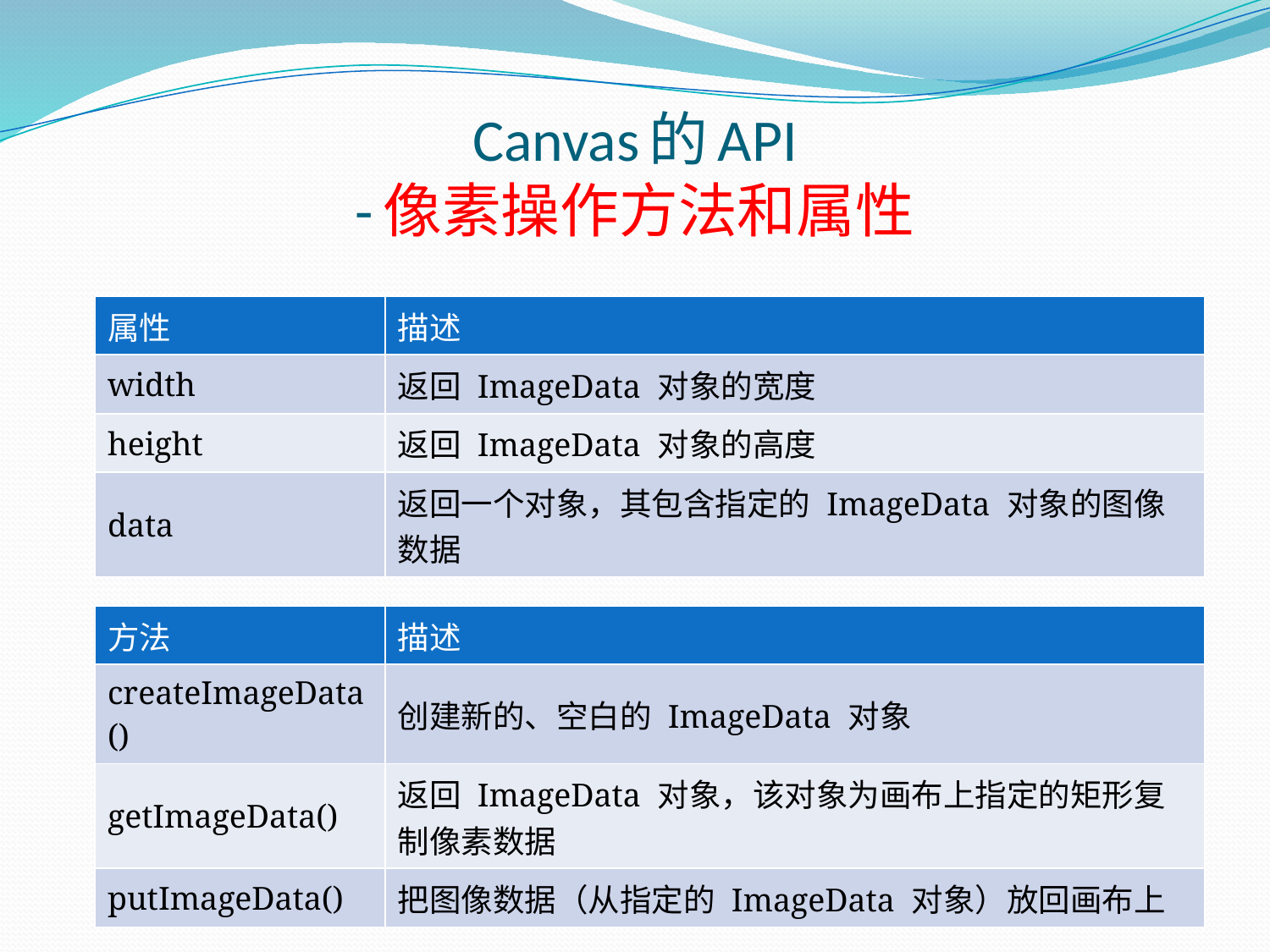

# Canvas的API -像素操作方法和属性
| 属性 | 描述 |
| --- | --- |
| width | 返回 ImageData 对象的宽度 |
| height | 返回 ImageData 对象的高度 |
| data | 返回一个对象，其包含指定的 ImageData 对象的图像数据 |
| 方法 | 描述 |
| --- | --- |
| createImageData() | 创建新的、空白的 ImageData 对象 |
| getImageData() | 返回 ImageData 对象，该对象为画布上指定的矩形复制像素数据 |
| putImageData() | 把图像数据（从指定的 ImageData 对象）放回画布上 |